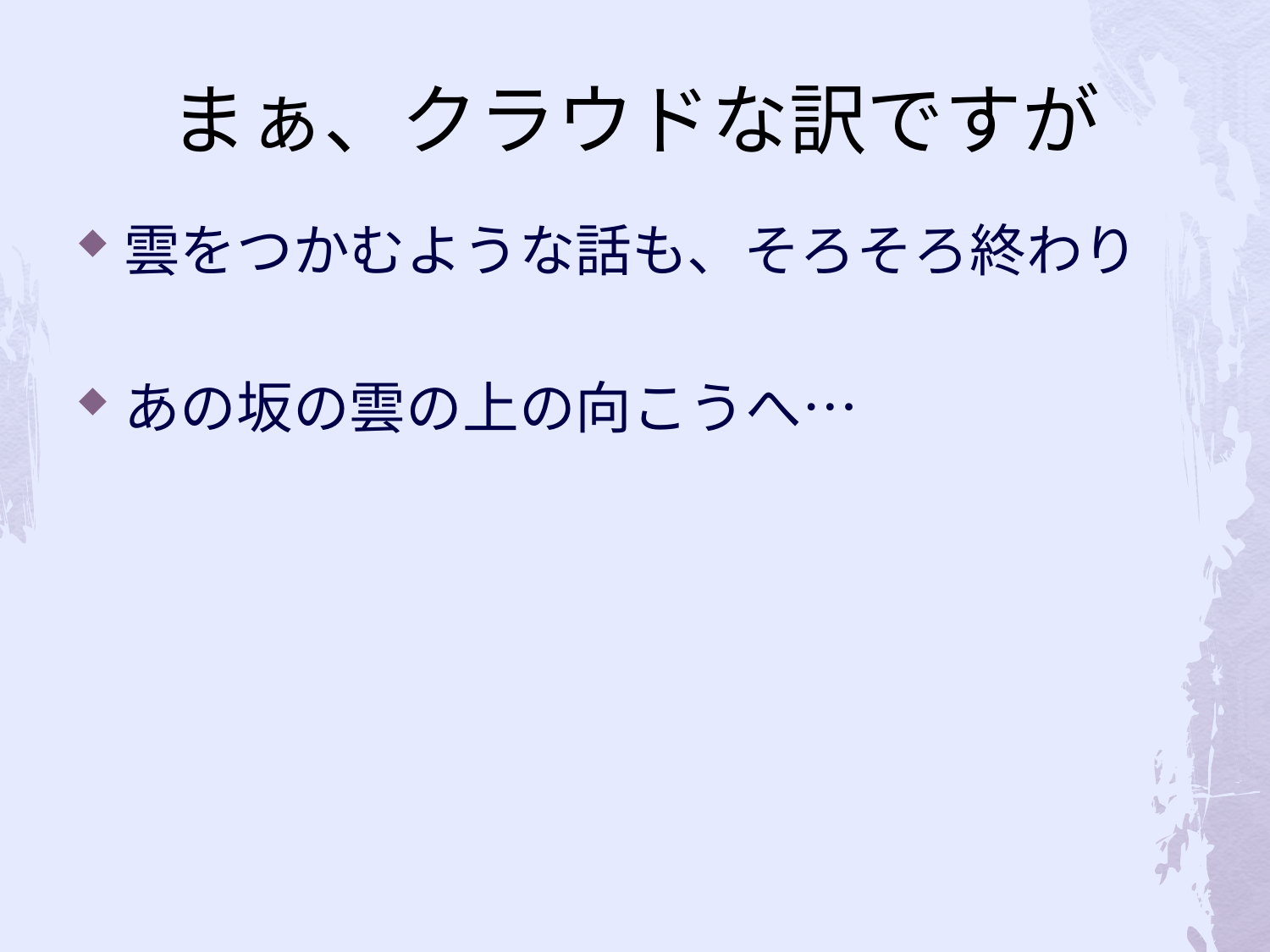

# まぁ、クラウドな訳ですが
雲をつかむような話も、そろそろ終わり

あの坂の雲の上の向こうへ…